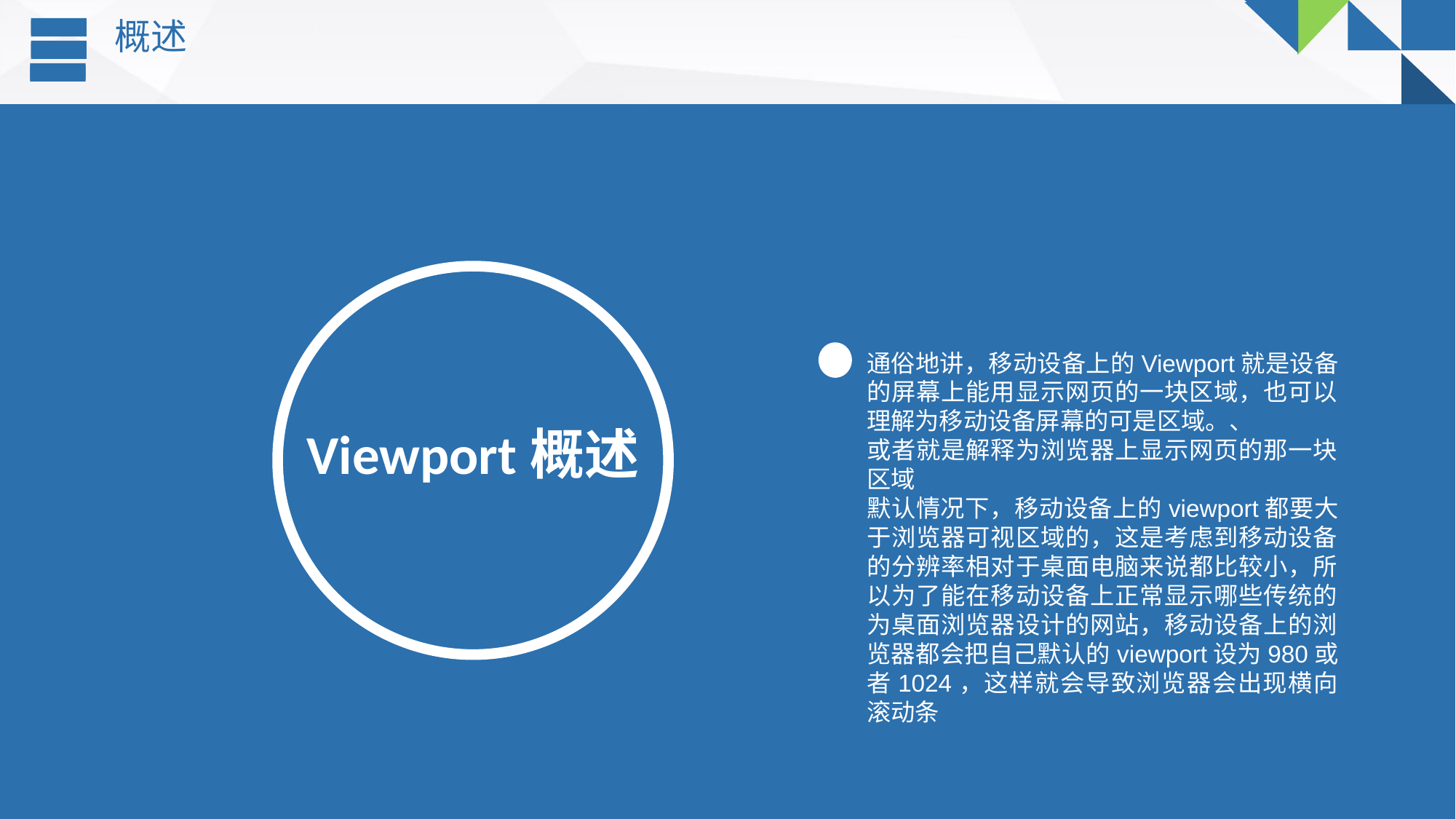

概述

通俗地讲，移动设备上的Viewport就是设备的屏幕上能用显示网页的一块区域，也可以理解为移动设备屏幕的可是区域。、
或者就是解释为浏览器上显示网页的那一块区域
默认情况下，移动设备上的viewport都要大于浏览器可视区域的，这是考虑到移动设备的分辨率相对于桌面电脑来说都比较小，所以为了能在移动设备上正常显示哪些传统的为桌面浏览器设计的网站，移动设备上的浏览器都会把自己默认的viewport设为980或者1024，这样就会导致浏览器会出现横向滚动条
Viewport概述